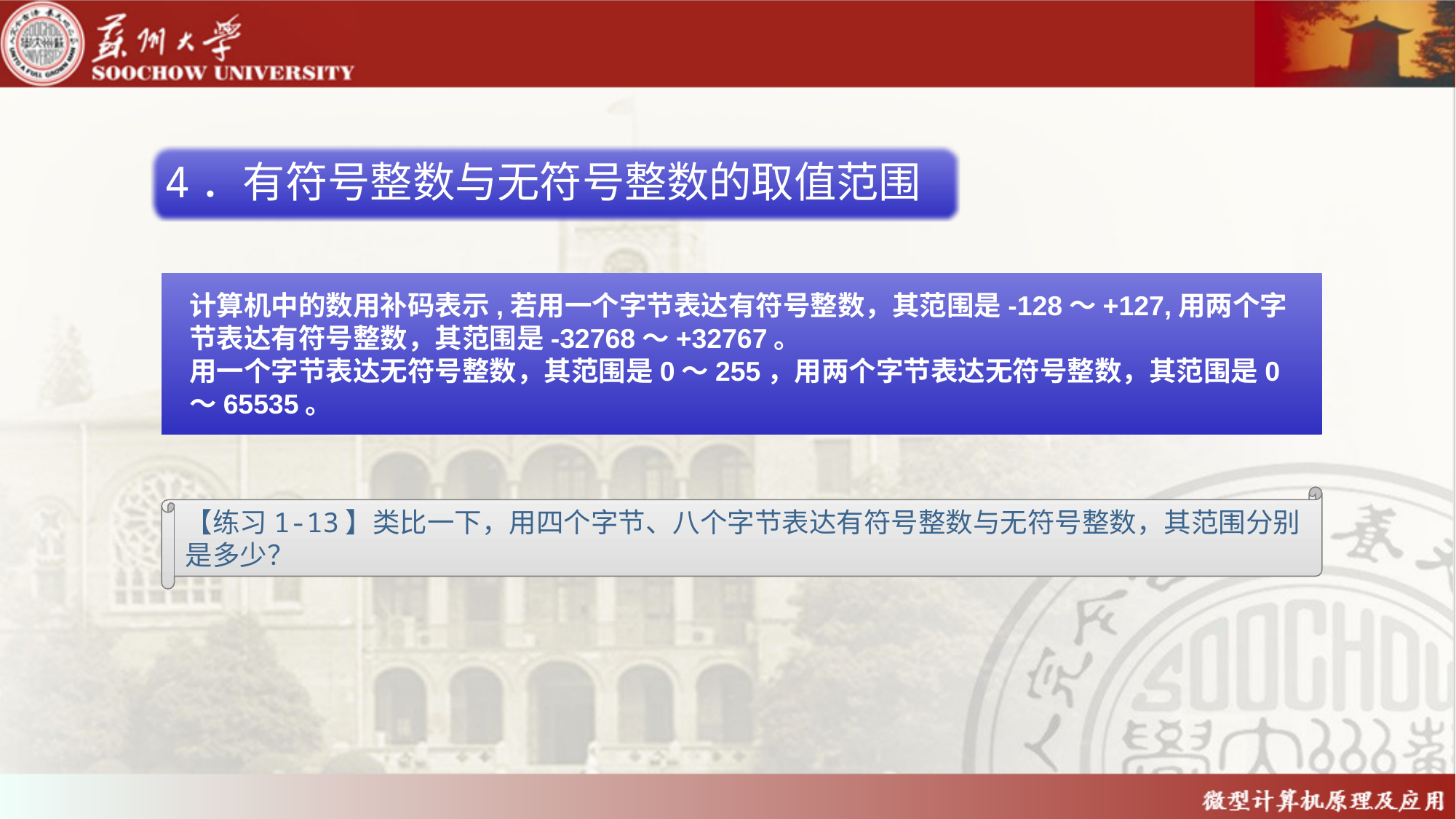

4．有符号整数与无符号整数的取值范围
计算机中的数用补码表示,若用一个字节表达有符号整数，其范围是-128～+127,用两个字节表达有符号整数，其范围是-32768～+32767。
用一个字节表达无符号整数，其范围是0～255，用两个字节表达无符号整数，其范围是0～65535。

【练习1-13】类比一下，用四个字节、八个字节表达有符号整数与无符号整数，其范围分别是多少？